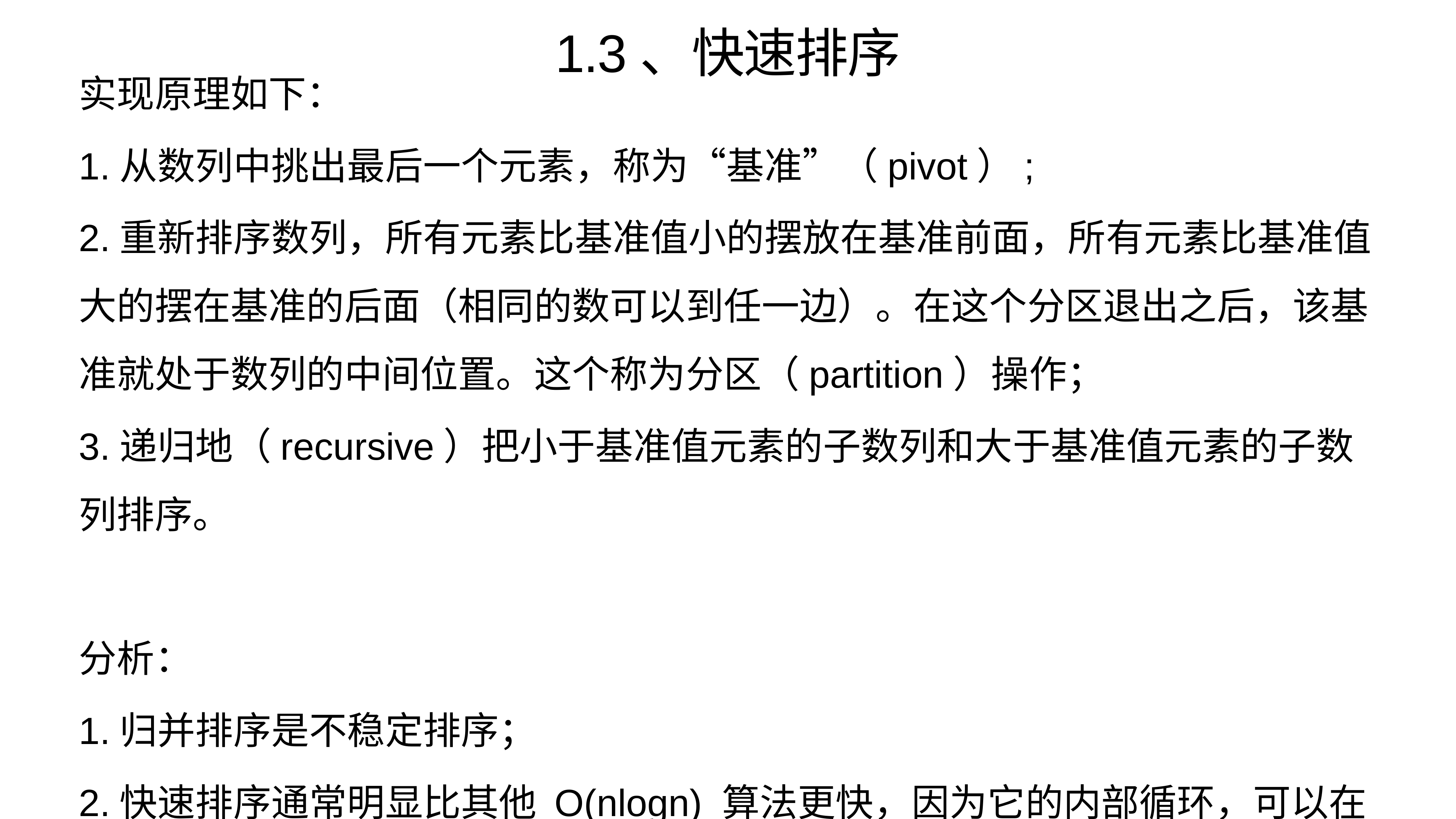

# 1.3、快速排序
实现原理如下：
​1.从数列中挑出最后一个元素，称为“基准”（pivot）;
​2.重新排序数列，所有元素比基准值小的摆放在基准前面，所有元素比基准值大的摆在基准的后面（相同的数可以到任一边）。在这个分区退出之后，该基准就处于数列的中间位置。这个称为分区（partition）操作；
​3.递归地（recursive）把小于基准值元素的子数列和大于基准值元素的子数列排序。

分析：
1.归并排序是不稳定排序；
2.快速排序通常明显比其他 Ο(nlogn) 算法更快，因为它的内部循环，可以在大部分的架构上很有效率地被实现出来。